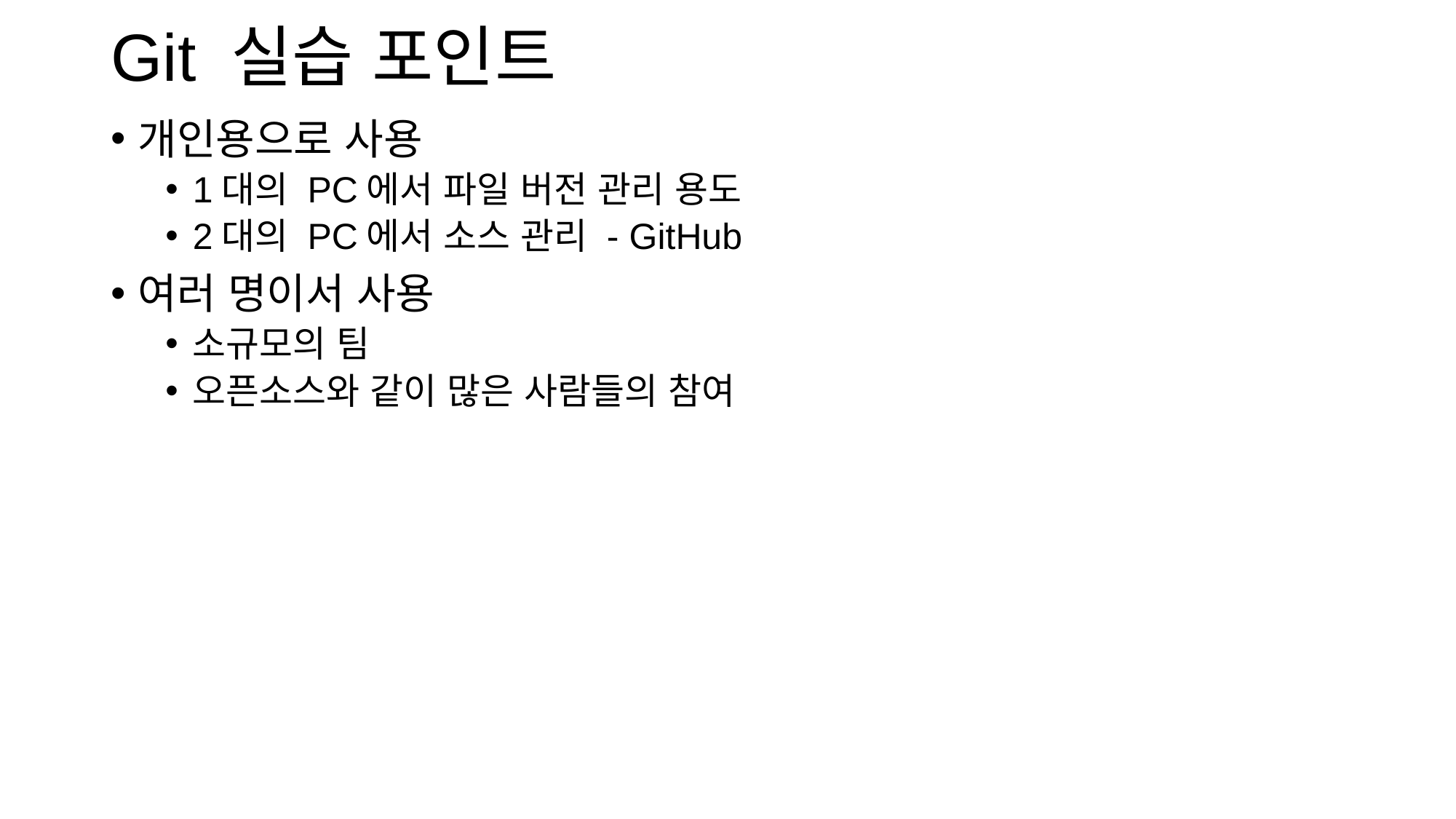

# Git 실습 포인트
개인용으로 사용
1대의 PC에서 파일 버전 관리 용도
2대의 PC에서 소스 관리 - GitHub
여러 명이서 사용
소규모의 팀
오픈소스와 같이 많은 사람들의 참여